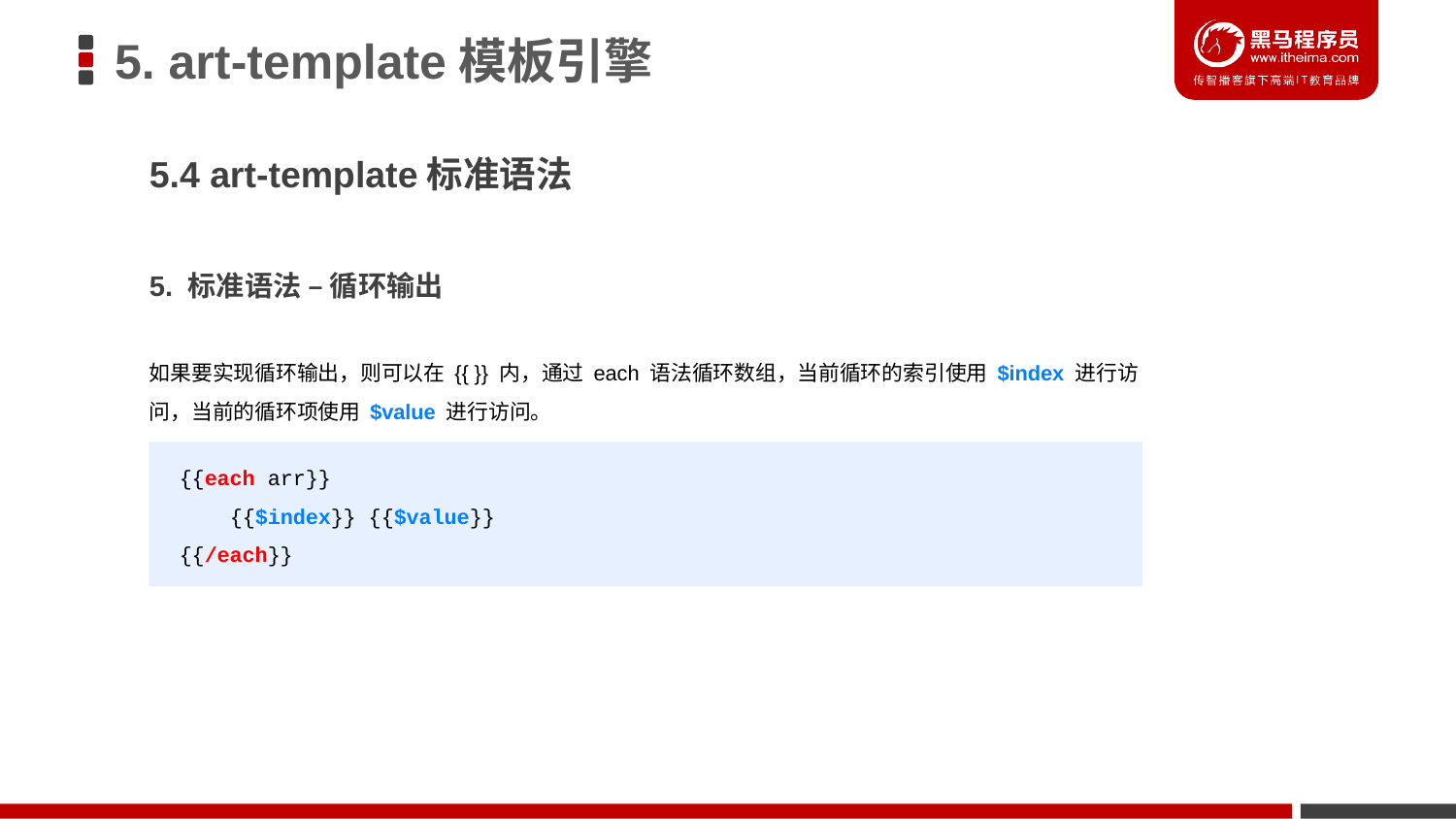

# 5. art-template模板引擎
5.4 art-template标准语法
5. 标准语法 – 循环输出
如果要实现循环输出，则可以在 {{ }} 内，通过 each 语法循环数组，当前循环的索引使用 $index 进行访问，当前的循环项使用 $value 进行访问。

{{each arr}}
    {{$index}} {{$value}}
{{/each}}